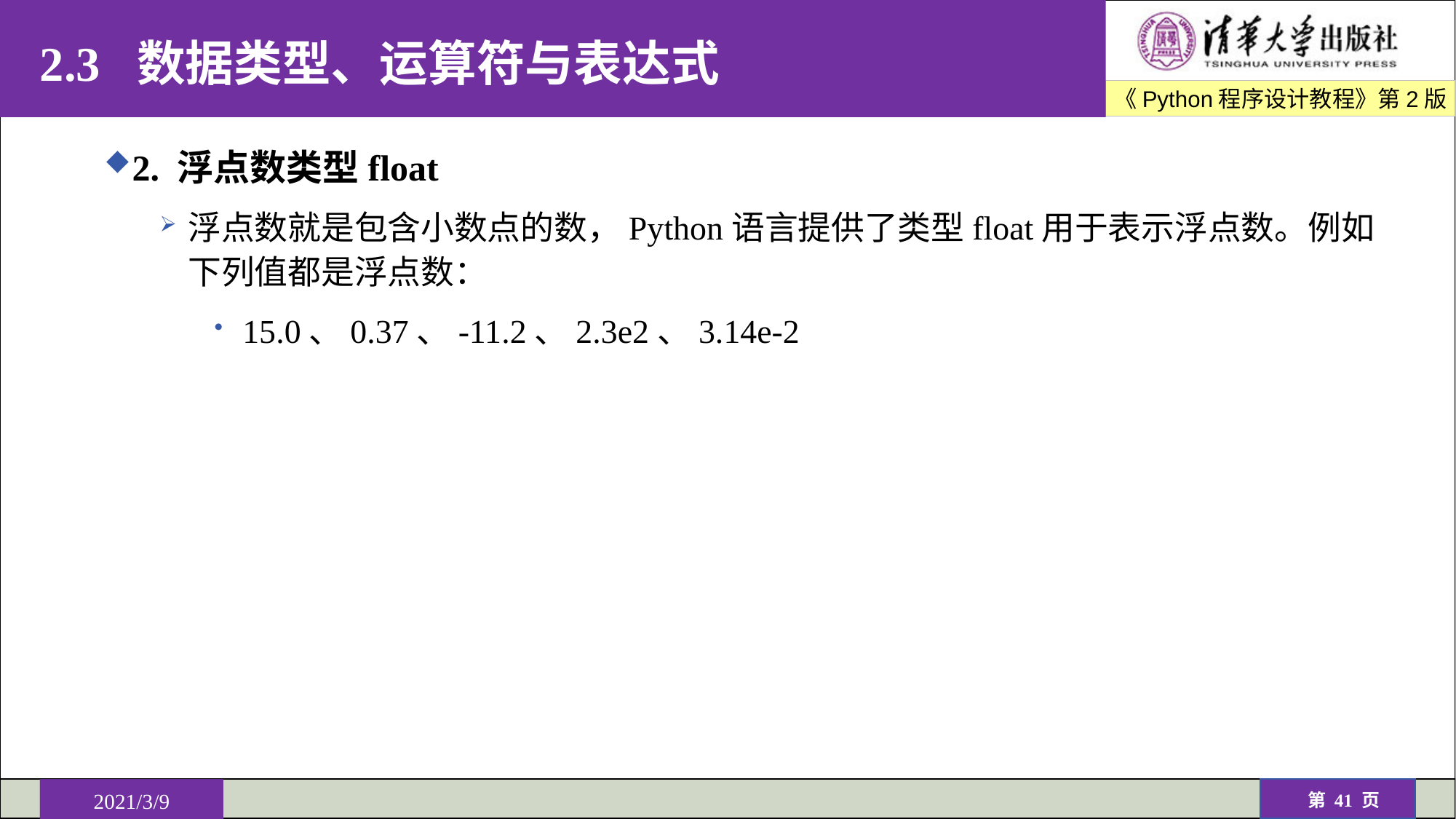

# 2.3  数据类型、运算符与表达式
2. 浮点数类型float
浮点数就是包含小数点的数，Python语言提供了类型float用于表示浮点数。例如下列值都是浮点数：
15.0、0.37、-11.2、2.3e2、3.14e-2